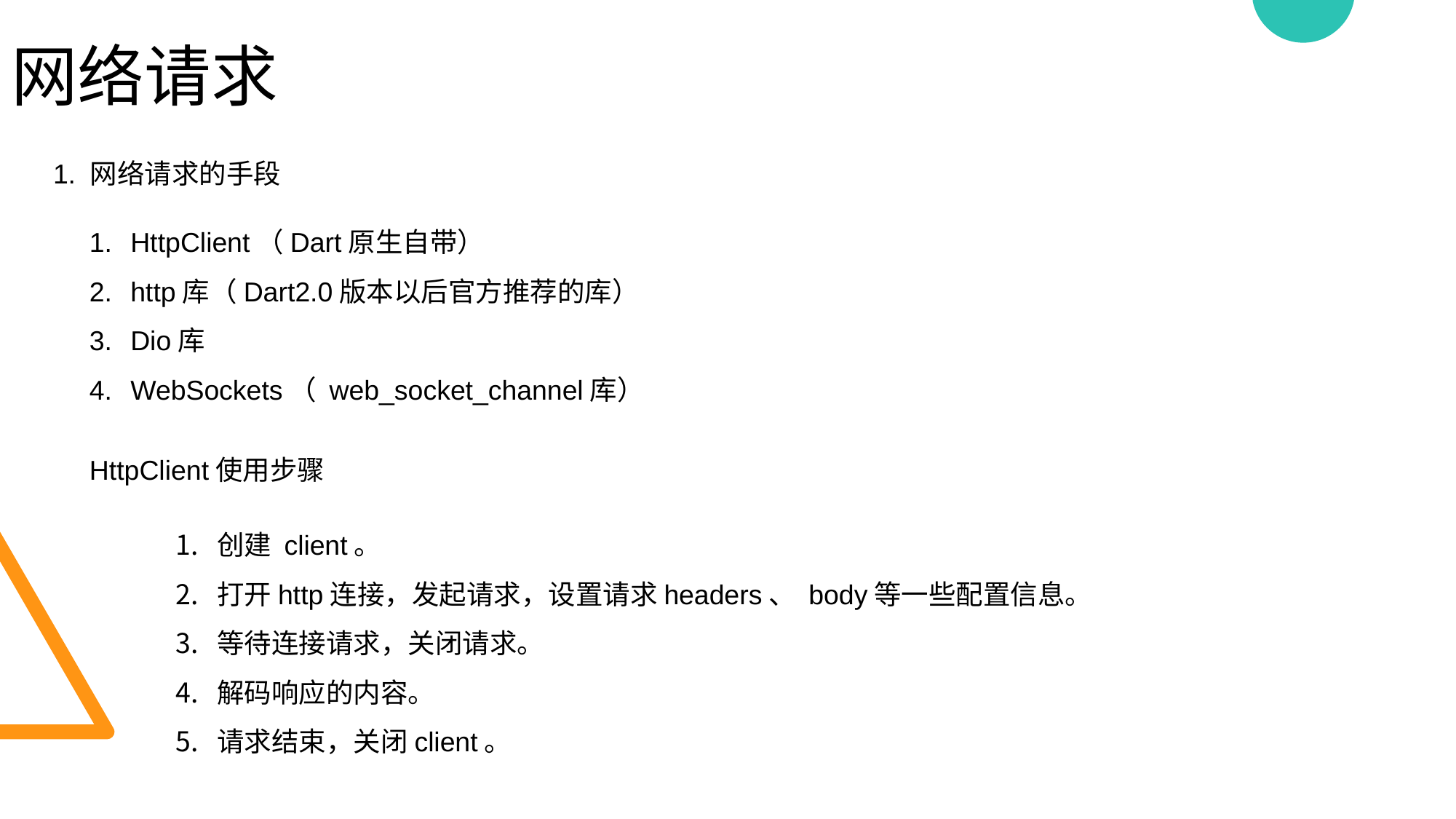

# 网络请求
1. 网络请求的手段
HttpClient（Dart原生自带）
http库（Dart2.0版本以后官方推荐的库）
Dio库
WebSockets（ web_socket_channel库）
HttpClient使用步骤
创建 client。
打开http连接，发起请求，设置请求headers、 body等一些配置信息。
等待连接请求，关闭请求。
解码响应的内容。
请求结束，关闭client。